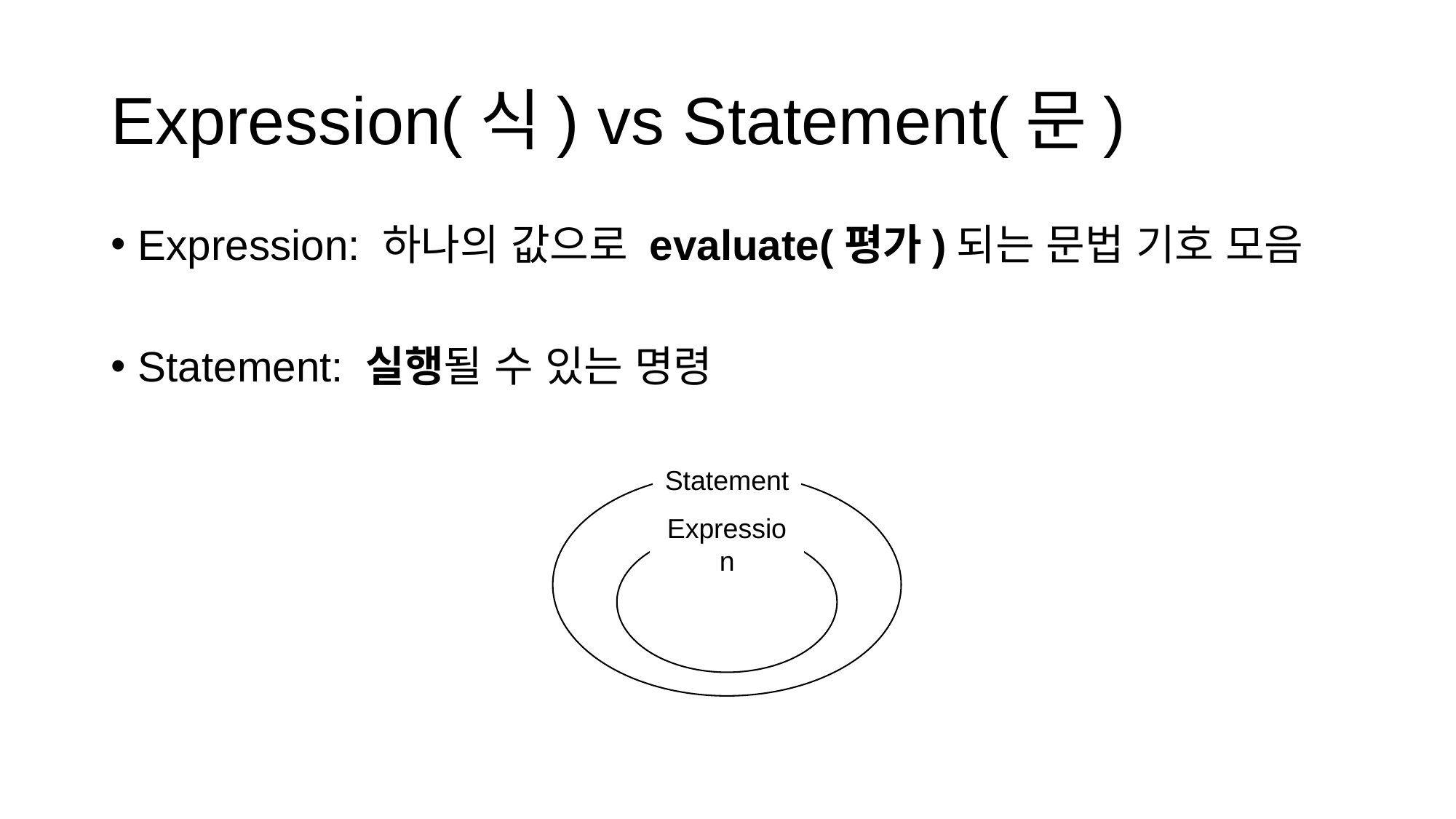

# Expression(식) vs Statement(문)
Expression: 하나의 값으로 evaluate(평가)되는 문법 기호 모음

Statement: 실행될 수 있는 명령

Statement

Expression